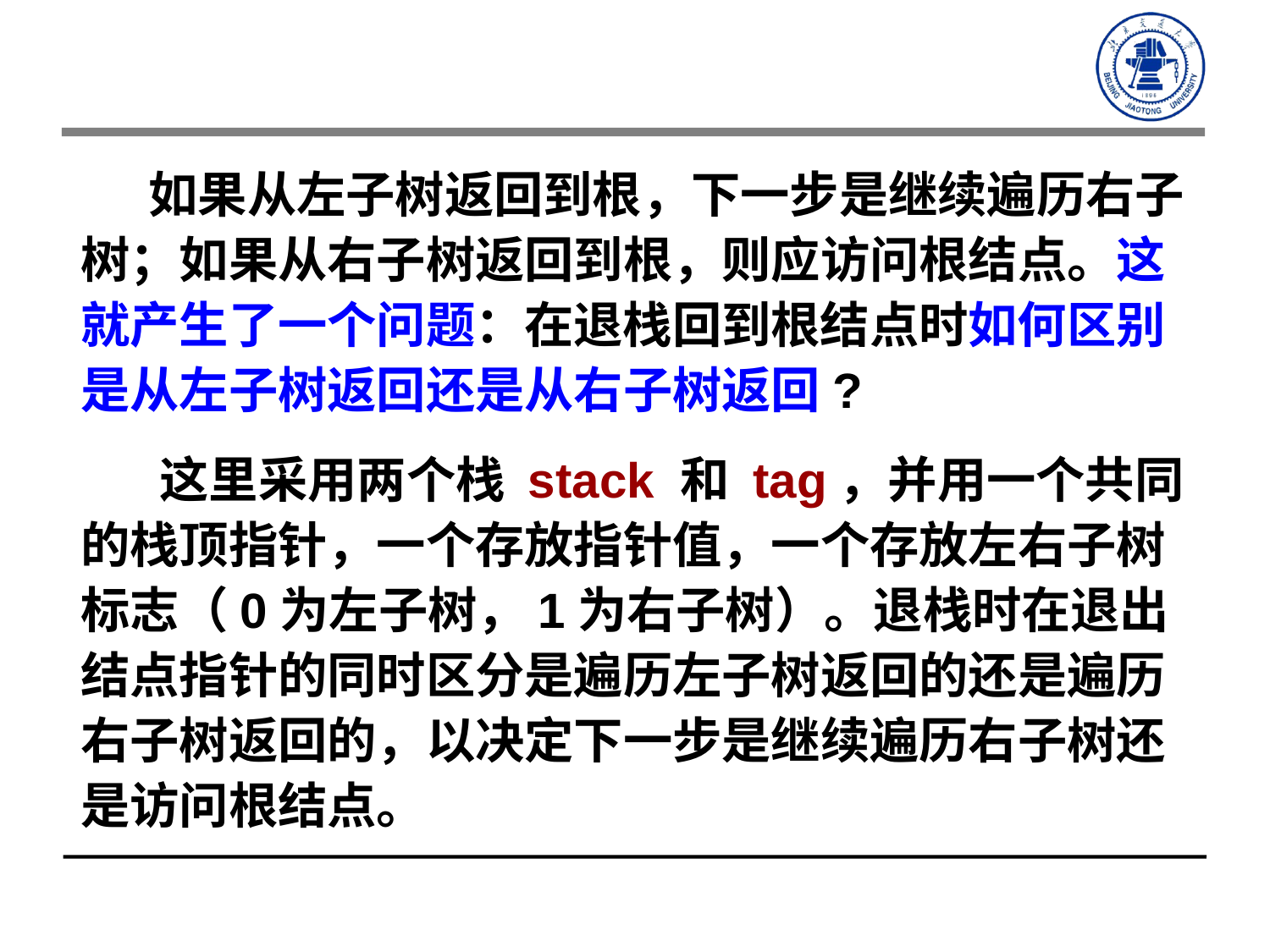

如果从左子树返回到根，下一步是继续遍历右子树；如果从右子树返回到根，则应访问根结点。这就产生了一个问题：在退栈回到根结点时如何区别是从左子树返回还是从右子树返回?
      这里采用两个栈 stack 和 tag，并用一个共同的栈顶指针，一个存放指针值，一个存放左右子树标志（0为左子树，1为右子树）。退栈时在退出结点指针的同时区分是遍历左子树返回的还是遍历右子树返回的，以决定下一步是继续遍历右子树还是访问根结点。